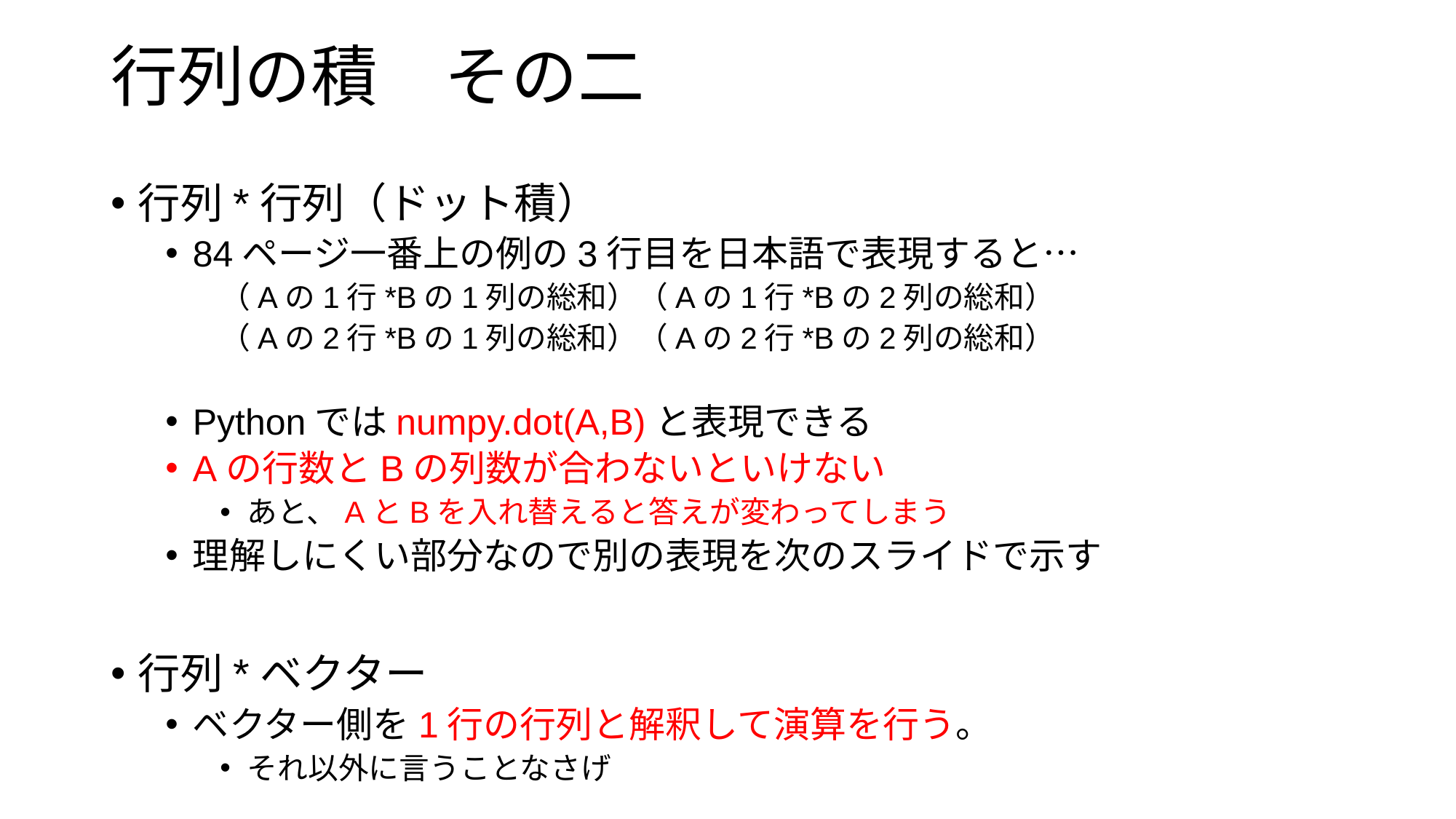

# 行列の積　その二
行列*行列（ドット積）
84ページ一番上の例の3行目を日本語で表現すると…
（Aの1行*Bの1列の総和）（Aの1行*Bの2列の総和）
（Aの2行*Bの1列の総和）（Aの2行*Bの2列の総和）

Pythonではnumpy.dot(A,B)と表現できる
Aの行数とBの列数が合わないといけない
あと、AとBを入れ替えると答えが変わってしまう
理解しにくい部分なので別の表現を次のスライドで示す

行列*ベクター
ベクター側を1行の行列と解釈して演算を行う。
それ以外に言うことなさげ